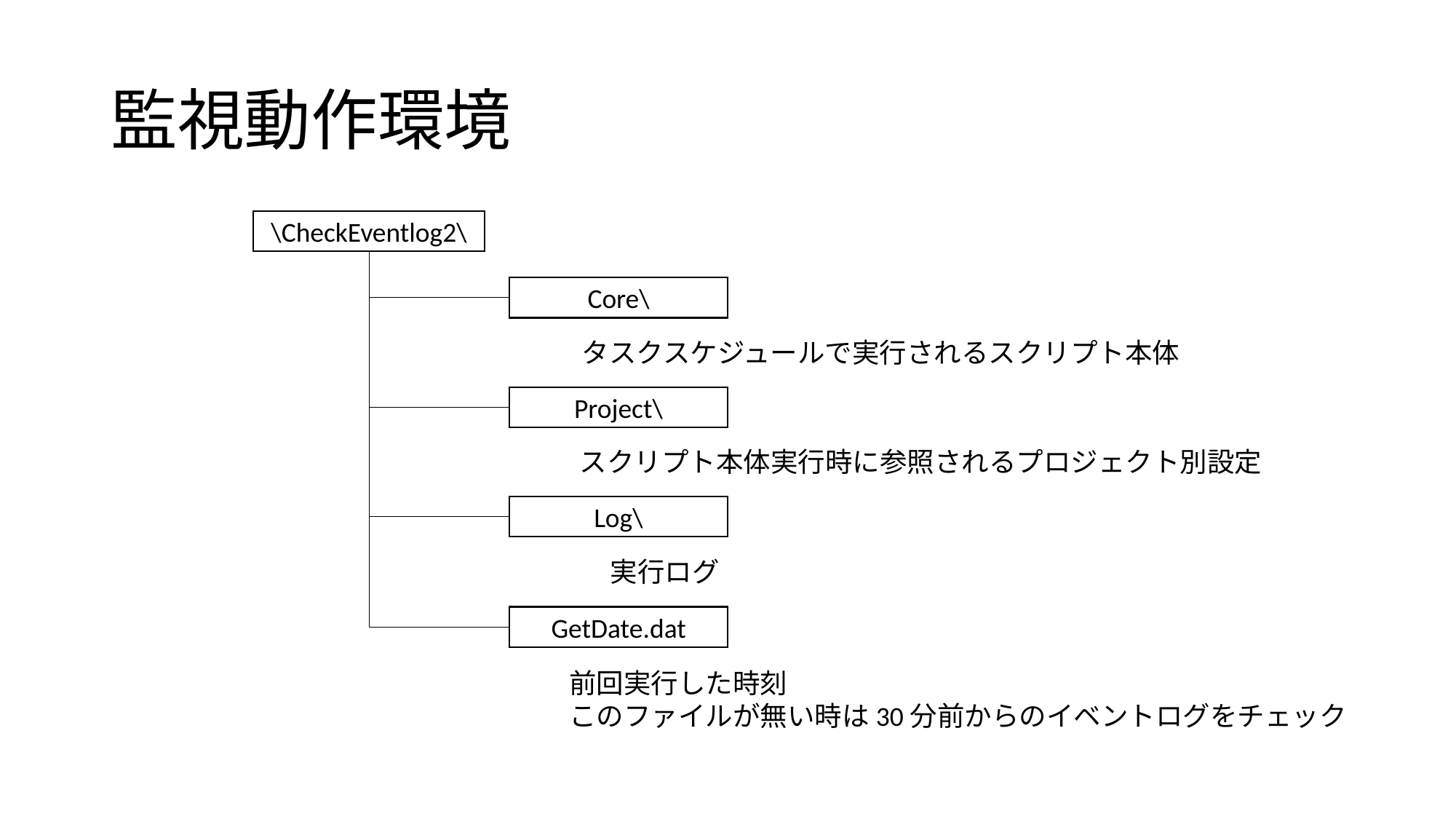

# 監視動作環境
\CheckEventlog2\
Core\
タスクスケジュールで実行されるスクリプト本体
Project\
スクリプト本体実行時に参照されるプロジェクト別設定
Log\
実行ログ
GetDate.dat
前回実行した時刻
このファイルが無い時は30分前からのイベントログをチェック